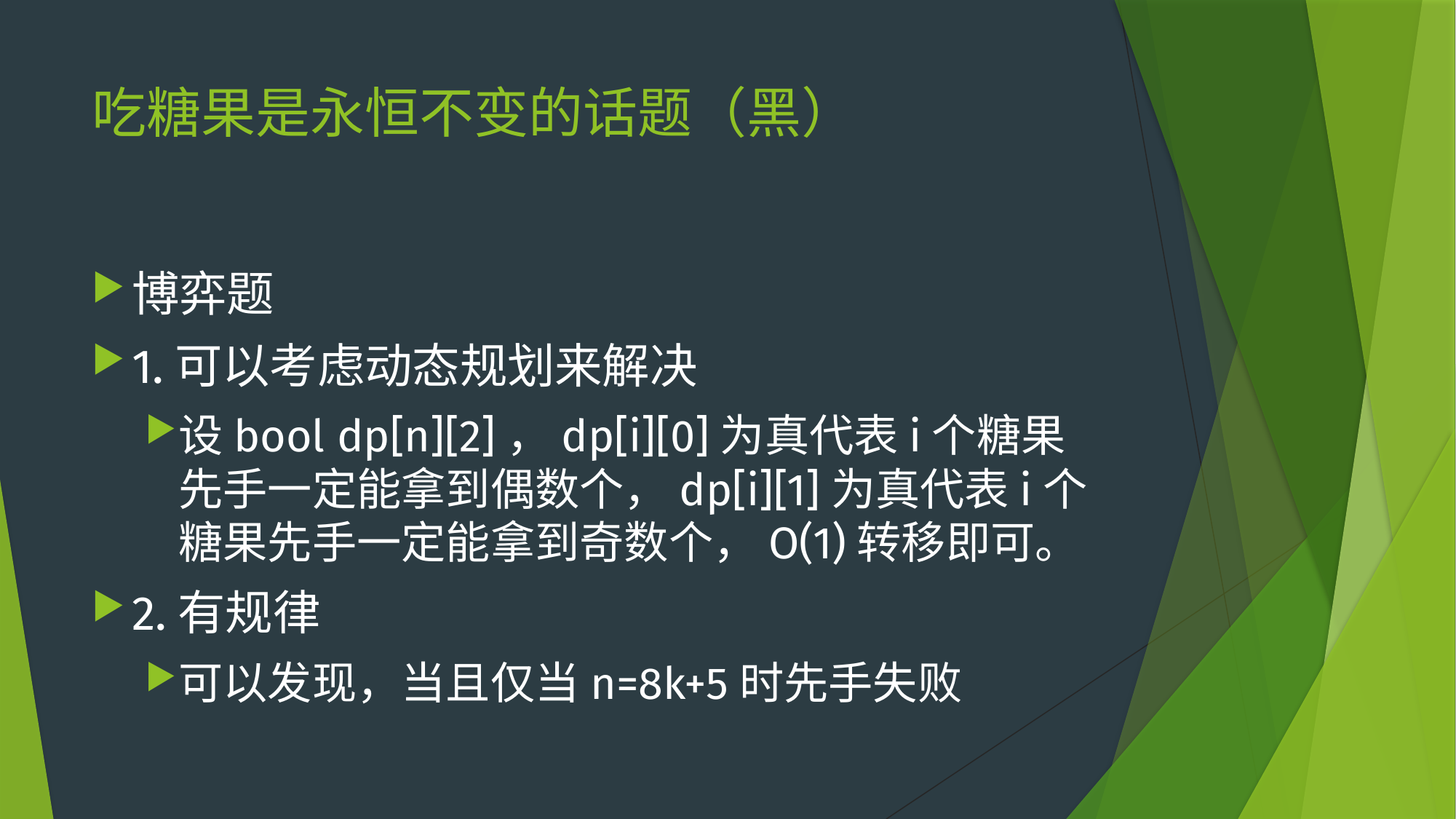

# 吃糖果是永恒不变的话题（黑）
博弈题
1.可以考虑动态规划来解决
设bool dp[n][2]，dp[i][0]为真代表i个糖果先手一定能拿到偶数个，dp[i][1]为真代表i个糖果先手一定能拿到奇数个，O(1)转移即可。
2.有规律
可以发现，当且仅当n=8k+5时先手失败